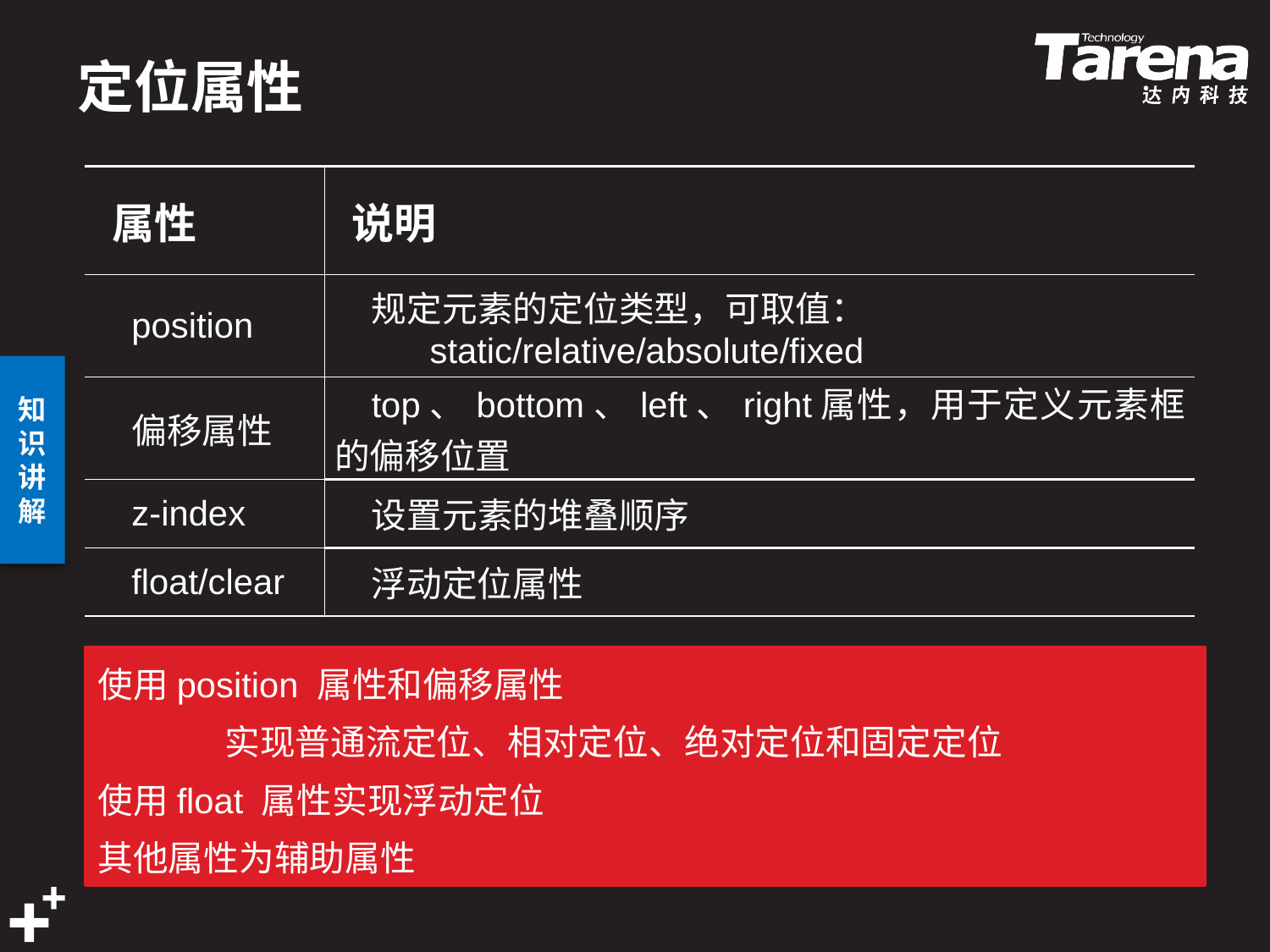

# 定位属性
| 属性 | 说明 |
| --- | --- |
| position | 规定元素的定位类型，可取值： static/relative/absolute/fixed |
| 偏移属性 | top、bottom、left、right属性，用于定义元素框的偏移位置 |
| z-index | 设置元素的堆叠顺序 |
| float/clear | 浮动定位属性 |
使用position 属性和偏移属性
	实现普通流定位、相对定位、绝对定位和固定定位
使用float 属性实现浮动定位
其他属性为辅助属性